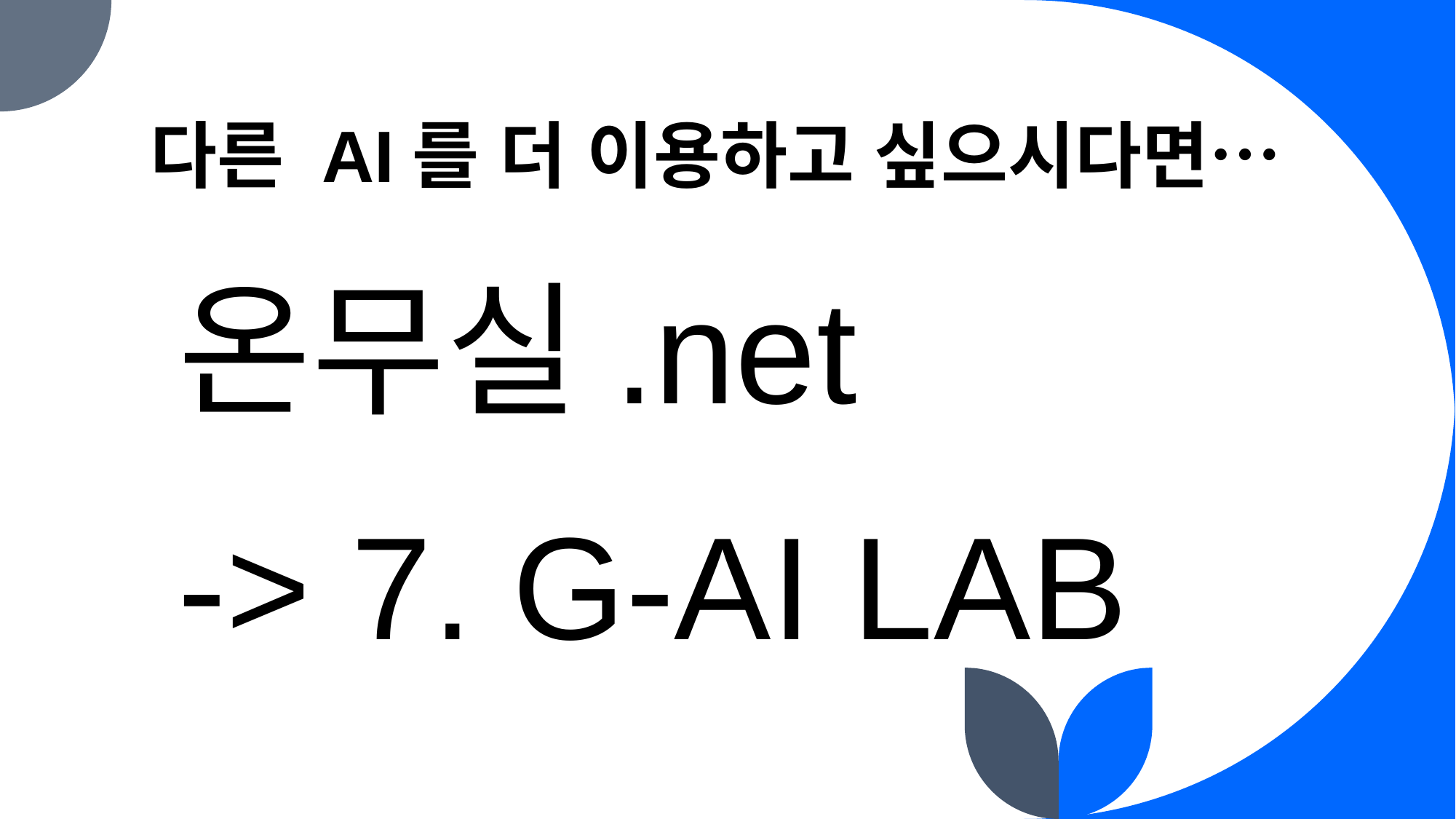

# 다른 AI를 더 이용하고 싶으시다면…
온무실.net
-> 7. G-AI LAB